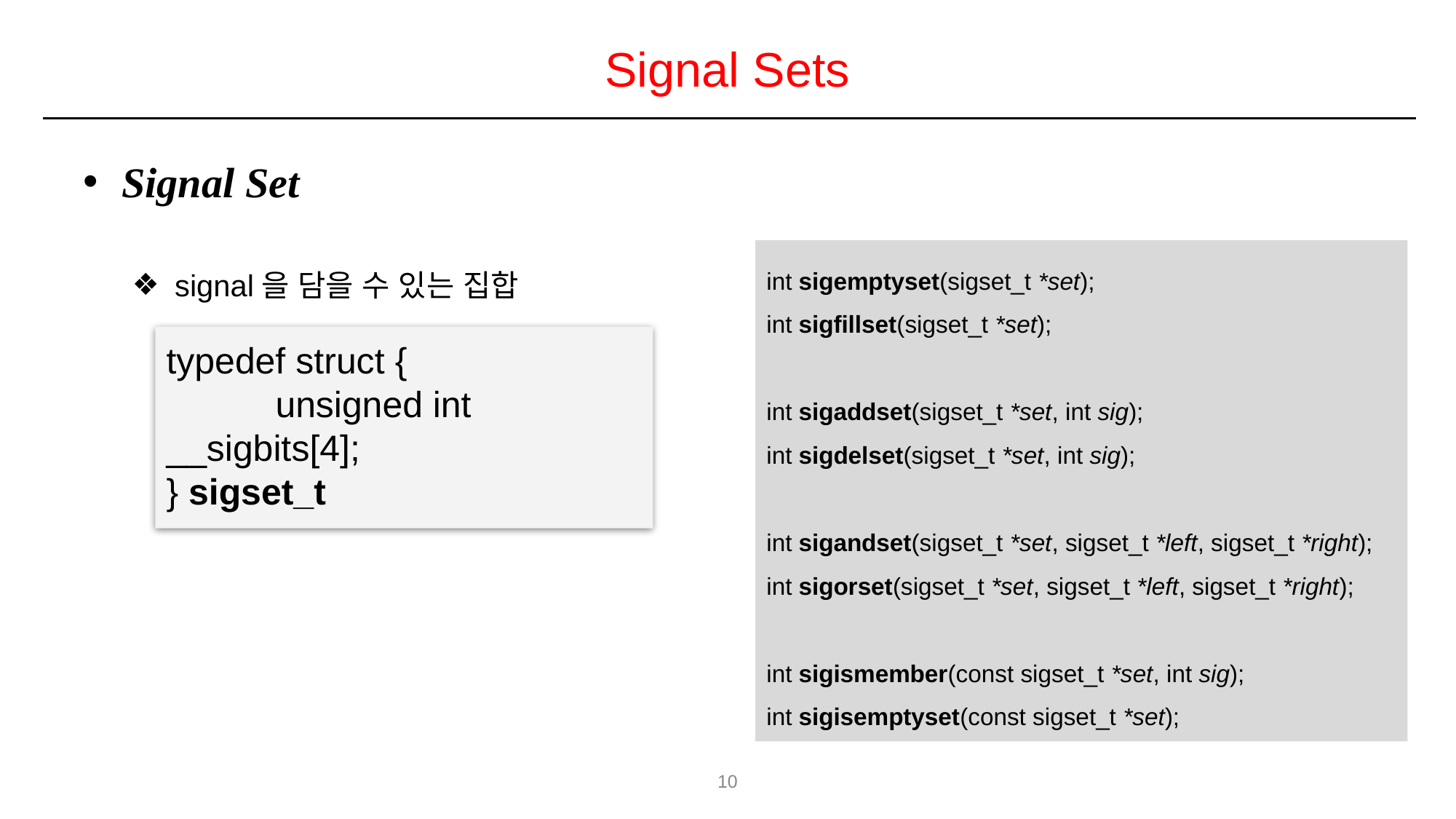

# Signal Sets
 Signal Set

int sigemptyset(sigset_t *set);
int sigfillset(sigset_t *set);

int sigaddset(sigset_t *set, int sig);
int sigdelset(sigset_t *set, int sig);

int sigandset(sigset_t *set, sigset_t *left, sigset_t *right);
int sigorset(sigset_t *set, sigset_t *left, sigset_t *right);

int sigismember(const sigset_t *set, int sig);
int sigisemptyset(const sigset_t *set);
signal을 담을 수 있는 집합
typedef struct {
	unsigned int __sigbits[4];
} sigset_t
10